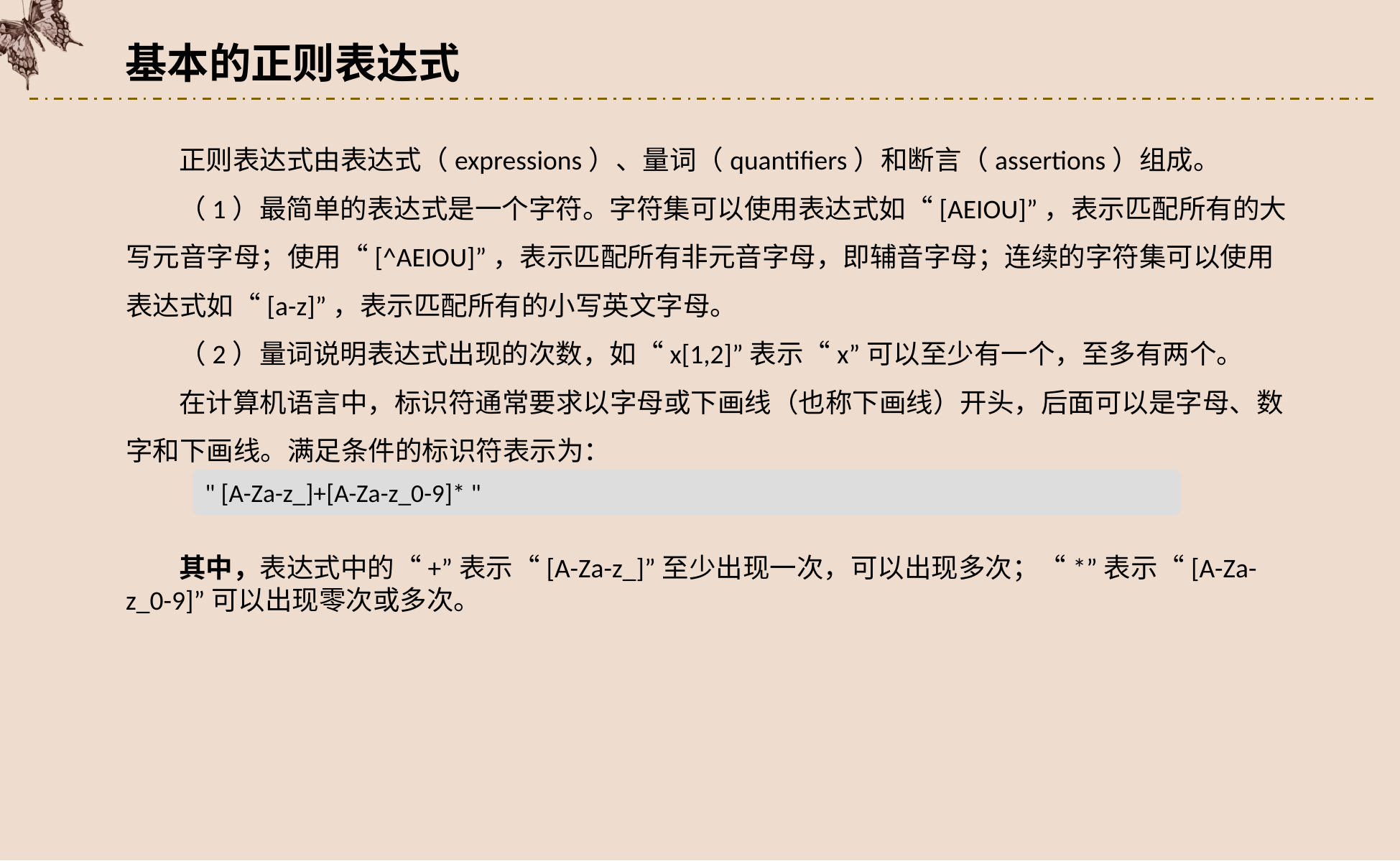

基本的正则表达式
正则表达式由表达式（expressions）、量词（quantifiers）和断言（assertions）组成。
（1）最简单的表达式是一个字符。字符集可以使用表达式如“[AEIOU]”，表示匹配所有的大写元音字母；使用“[^AEIOU]”，表示匹配所有非元音字母，即辅音字母；连续的字符集可以使用表达式如“[a-z]”，表示匹配所有的小写英文字母。
（2）量词说明表达式出现的次数，如“x[1,2]”表示“x”可以至少有一个，至多有两个。
在计算机语言中，标识符通常要求以字母或下画线（也称下画线）开头，后面可以是字母、数字和下画线。满足条件的标识符表示为：
" [A-Za-z_]+[A-Za-z_0-9]* "
其中，表达式中的“+”表示“[A-Za-z_]”至少出现一次，可以出现多次；“*”表示“[A-Za-z_0-9]”可以出现零次或多次。